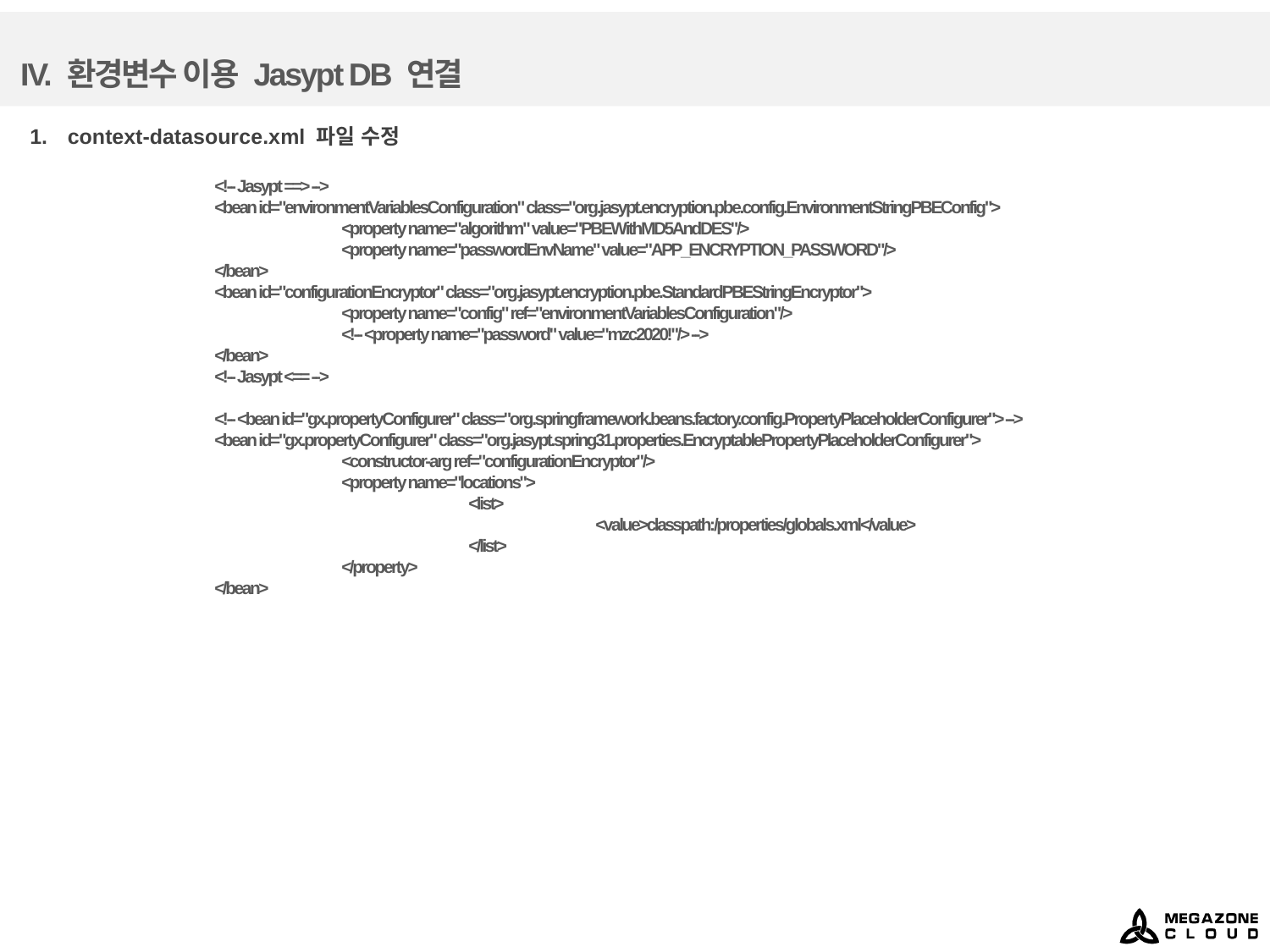

# IV. 환경변수 이용 Jasypt DB 연결
 context-datasource.xml 파일 수정

	<!-- Jasypt ==> -->
	<bean id="environmentVariablesConfiguration" class="org.jasypt.encryption.pbe.config.EnvironmentStringPBEConfig">
		<property name="algorithm" value="PBEWithMD5AndDES"/>
		<property name="passwordEnvName" value="APP_ENCRYPTION_PASSWORD"/>
	</bean>
	<bean id="configurationEncryptor" class="org.jasypt.encryption.pbe.StandardPBEStringEncryptor">
		<property name="config" ref="environmentVariablesConfiguration"/>
		<!-- <property name="password" value="mzc2020!"/> -->
	</bean>
	<!-- Jasypt <== -->

	<!-- <bean id="gx.propertyConfigurer" class="org.springframework.beans.factory.config.PropertyPlaceholderConfigurer"> -->
	<bean id="gx.propertyConfigurer" class="org.jasypt.spring31.properties.EncryptablePropertyPlaceholderConfigurer">
		<constructor-arg ref="configurationEncryptor"/>
		<property name="locations">
			<list>
				<value>classpath:/properties/globals.xml</value>
			</list>
		</property>
	</bean>